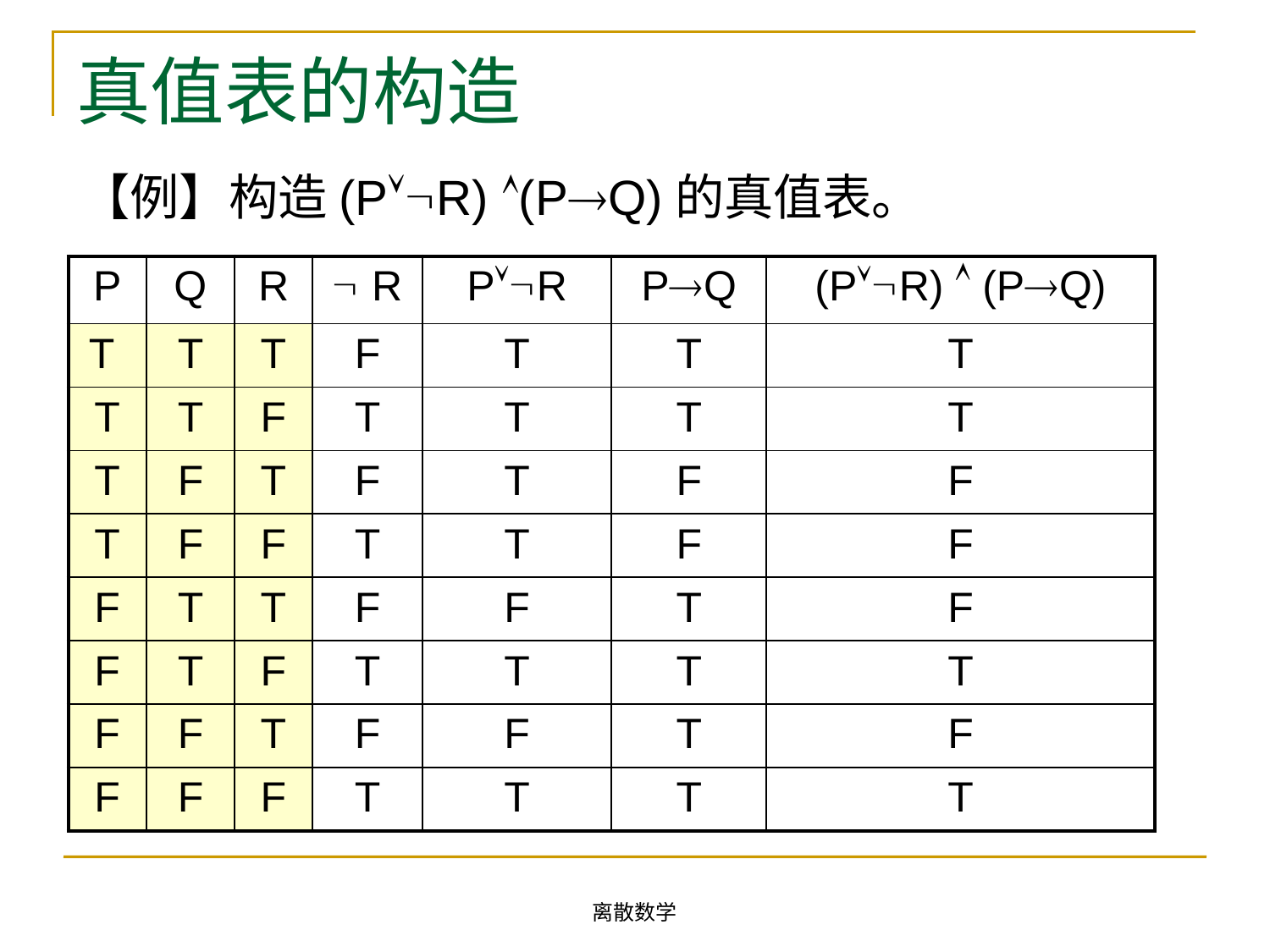

# 真值表的构造
【例】构造(P∨¬R) ∧(P→Q)的真值表。
| P | Q | R | ¬ R | P∨¬R | P→Q | (P∨¬R) ∧ (P→Q) |
| --- | --- | --- | --- | --- | --- | --- |
| T | T | T | F | T | T | T |
| T | T | F | T | T | T | T |
| T | F | T | F | T | F | F |
| T | F | F | T | T | F | F |
| F | T | T | F | F | T | F |
| F | T | F | T | T | T | T |
| F | F | T | F | F | T | F |
| F | F | F | T | T | T | T |

45
离散数学